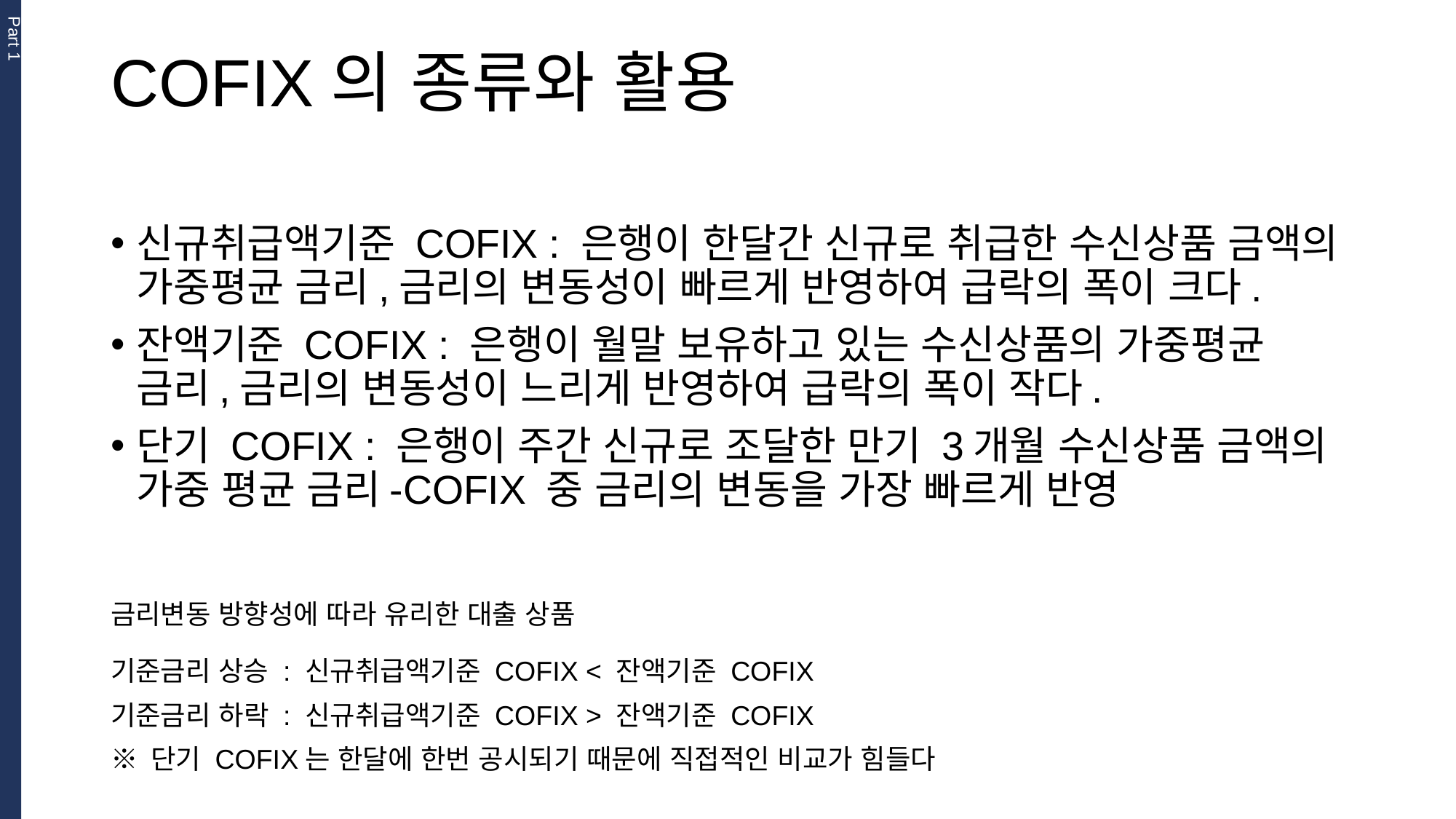

Part 1
COFIX의 종류와 활용
신규취급액기준 COFIX : 은행이 한달간 신규로 취급한 수신상품 금액의 가중평균 금리,금리의 변동성이 빠르게 반영하여 급락의 폭이 크다.
잔액기준 COFIX : 은행이 월말 보유하고 있는 수신상품의 가중평균 금리,금리의 변동성이 느리게 반영하여 급락의 폭이 작다.
단기 COFIX : 은행이 주간 신규로 조달한 만기 3개월 수신상품 금액의 가중 평균 금리-COFIX 중 금리의 변동을 가장 빠르게 반영
금리변동 방향성에 따라 유리한 대출 상품
기준금리 상승 : 신규취급액기준 COFIX < 잔액기준 COFIX
기준금리 하락 : 신규취급액기준 COFIX > 잔액기준 COFIX
※ 단기 COFIX는 한달에 한번 공시되기 때문에 직접적인 비교가 힘들다